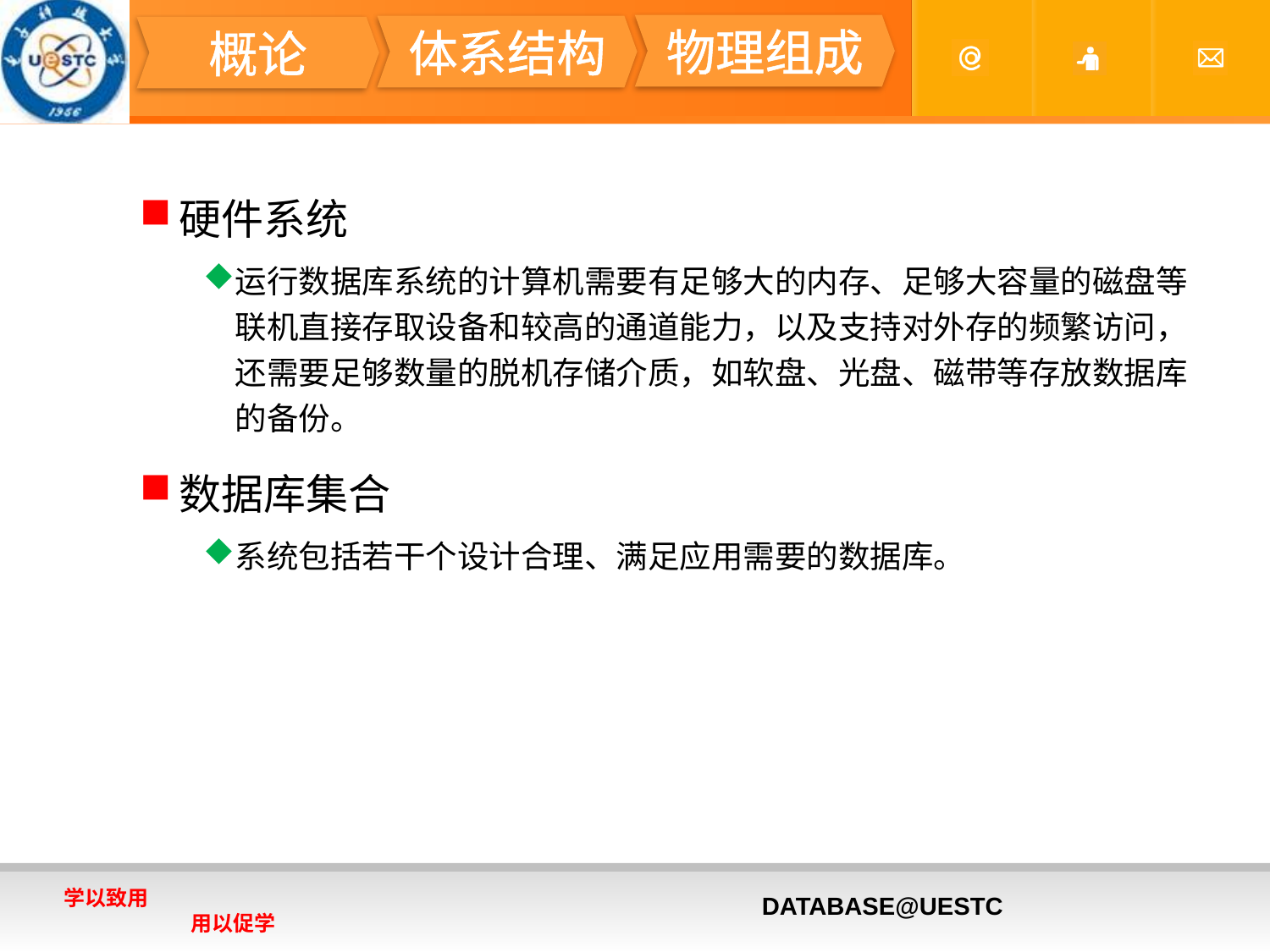

#
物理组成
体系结构
概论
硬件系统
运行数据库系统的计算机需要有足够大的内存、足够大容量的磁盘等联机直接存取设备和较高的通道能力，以及支持对外存的频繁访问，还需要足够数量的脱机存储介质，如软盘、光盘、磁带等存放数据库的备份。
数据库集合
系统包括若干个设计合理、满足应用需要的数据库。